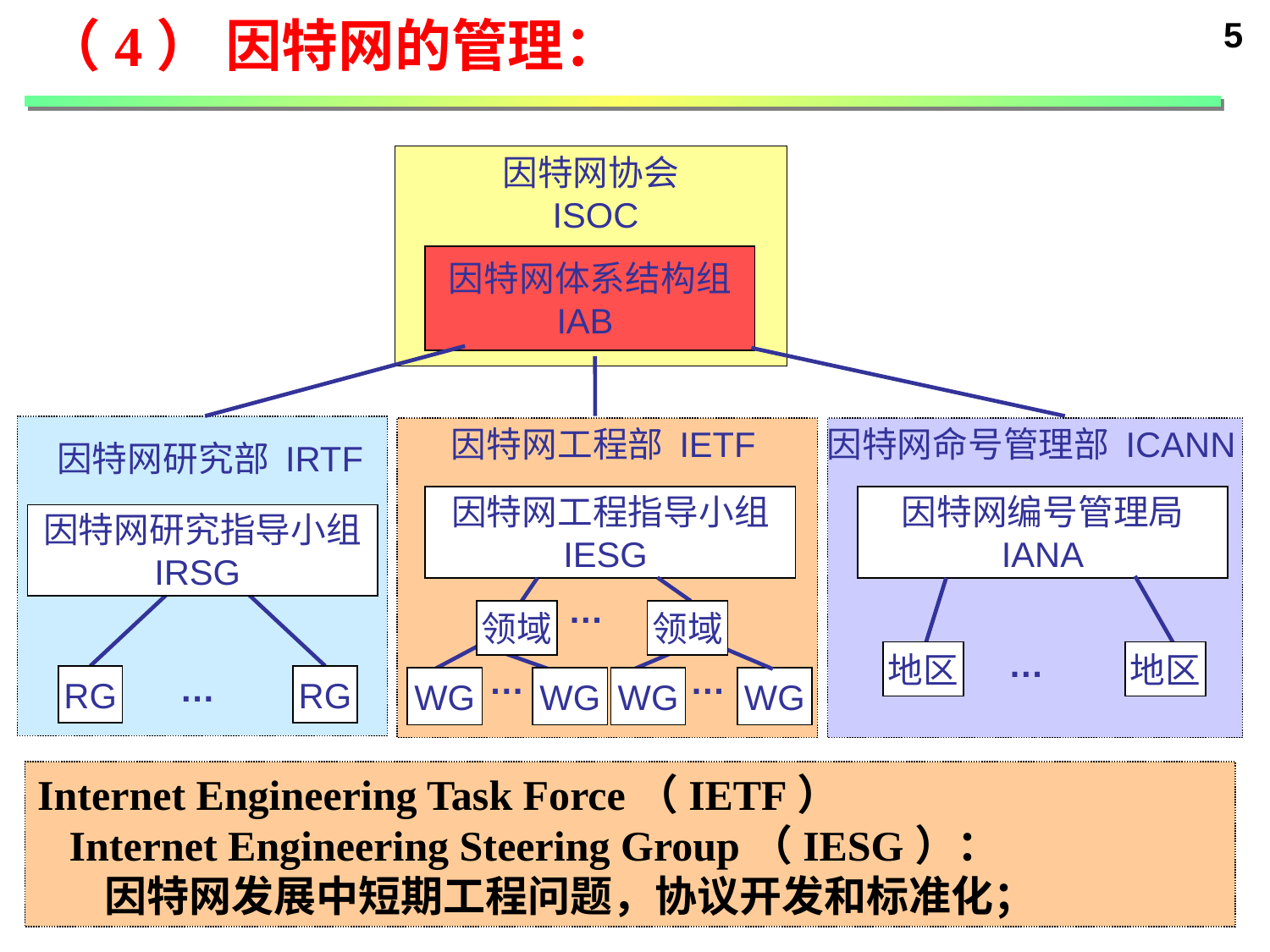

（4） 因特网的管理：
5

因特网协会
 ISOC

因特网体系结构组
IAB

因特网工程部 IETF
因特网命号管理部 ICANN

因特网研究部 IRTF
因特网工程指导小组
IESG
因特网编号管理局
IANA
因特网研究指导小组
IRSG

…

领域
领域
…
地区
地区

…
…
…
RG
RG
WG
WG
WG
WG
Internet Engineering Task Force（IETF）
   Internet Engineering Steering Group（IESG）：
      因特网发展中短期工程问题，协议开发和标准化；